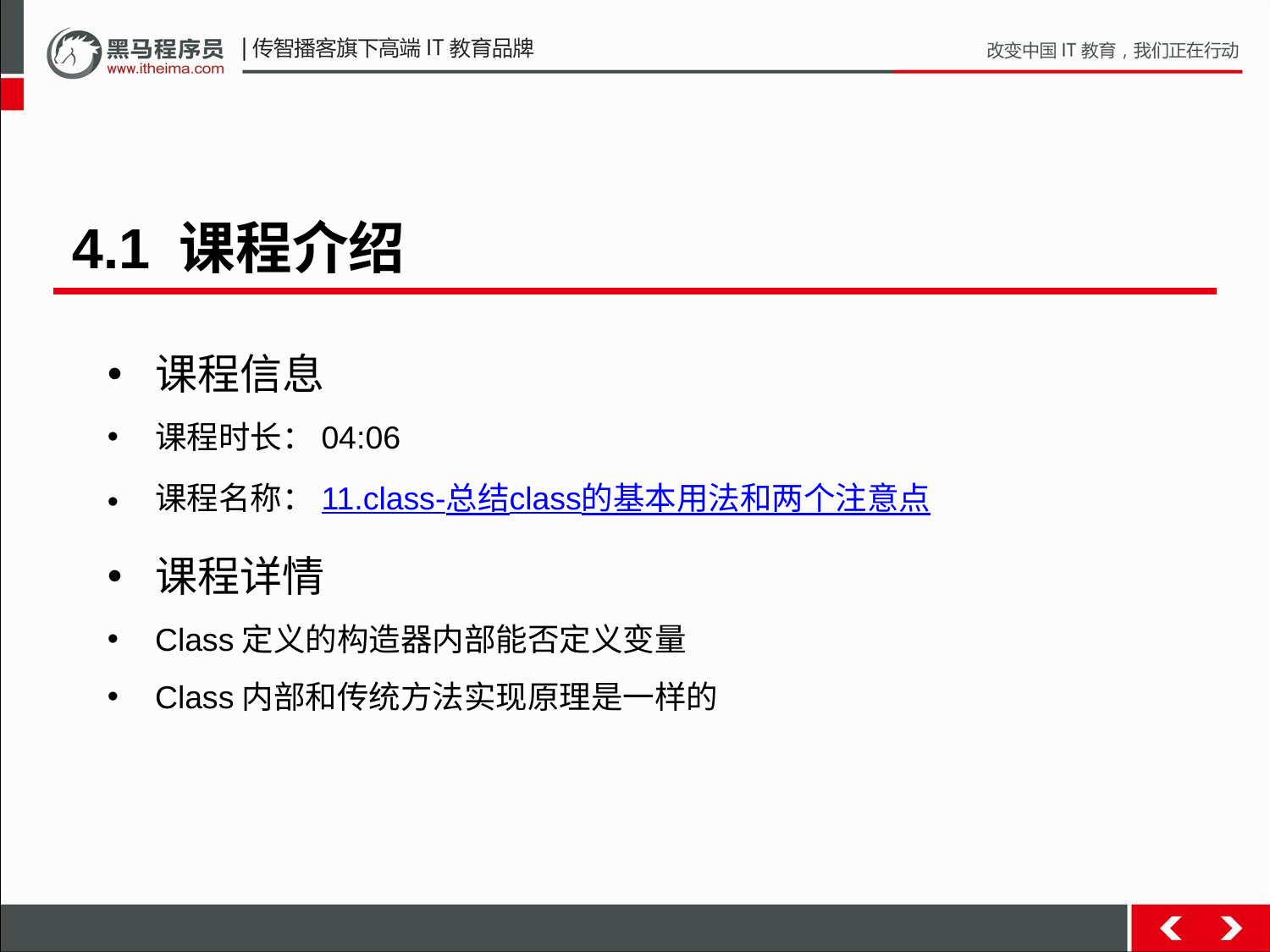

4.1 课程介绍
课程信息
课程时长：04:06
课程名称：11.class-总结class的基本用法和两个注意点
课程详情
Class定义的构造器内部能否定义变量
Class内部和传统方法实现原理是一样的